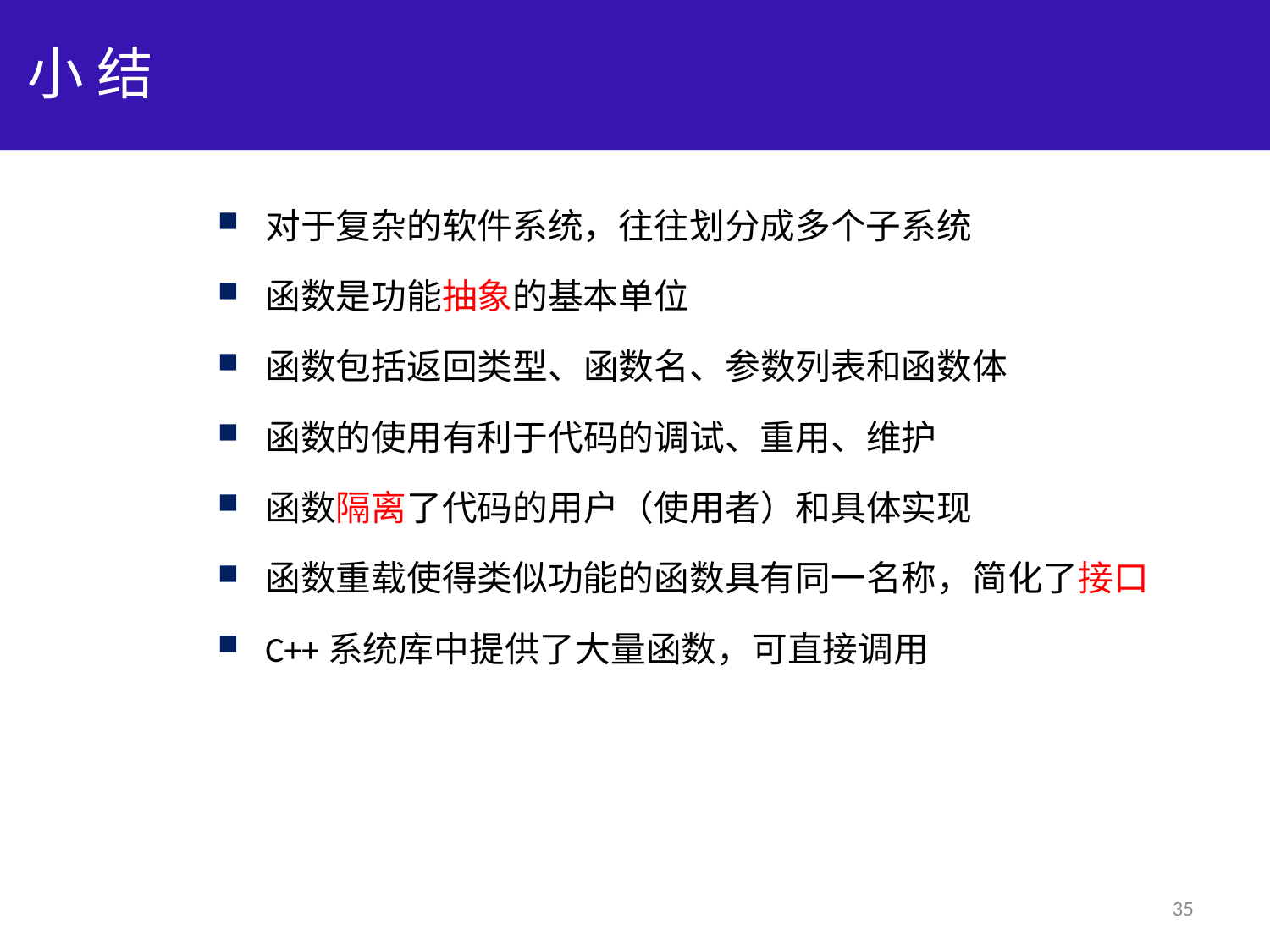

# 小 结
对于复杂的软件系统，往往划分成多个子系统
函数是功能抽象的基本单位
函数包括返回类型、函数名、参数列表和函数体
函数的使用有利于代码的调试、重用、维护
函数隔离了代码的用户（使用者）和具体实现
函数重载使得类似功能的函数具有同一名称，简化了接口
C++系统库中提供了大量函数，可直接调用

35